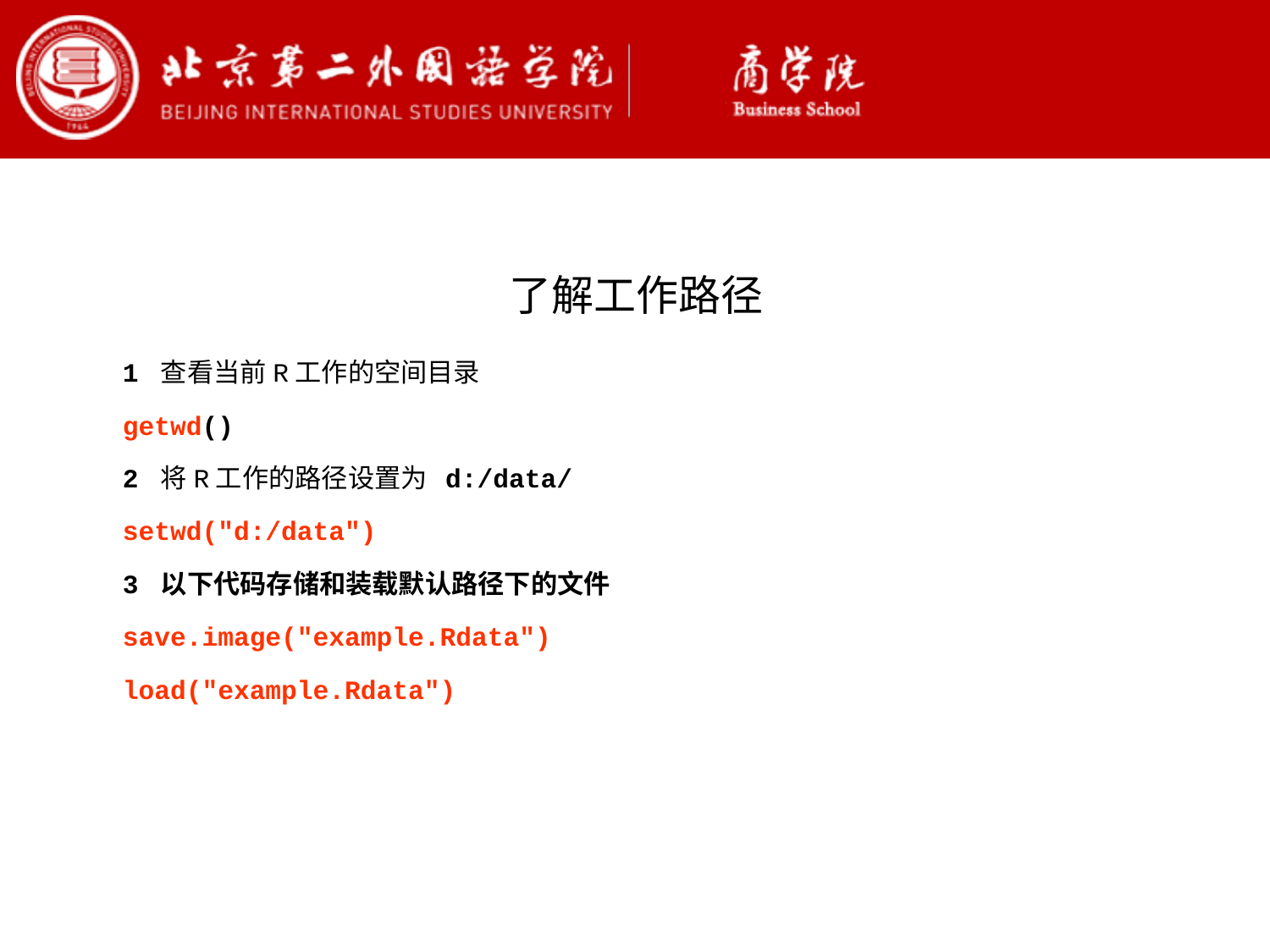

了解工作路径
1 查看当前R工作的空间目录
getwd()
2 将R工作的路径设置为  d:/data/
setwd("d:/data")
3 以下代码存储和装载默认路径下的文件
save.image("example.Rdata")
load("example.Rdata")